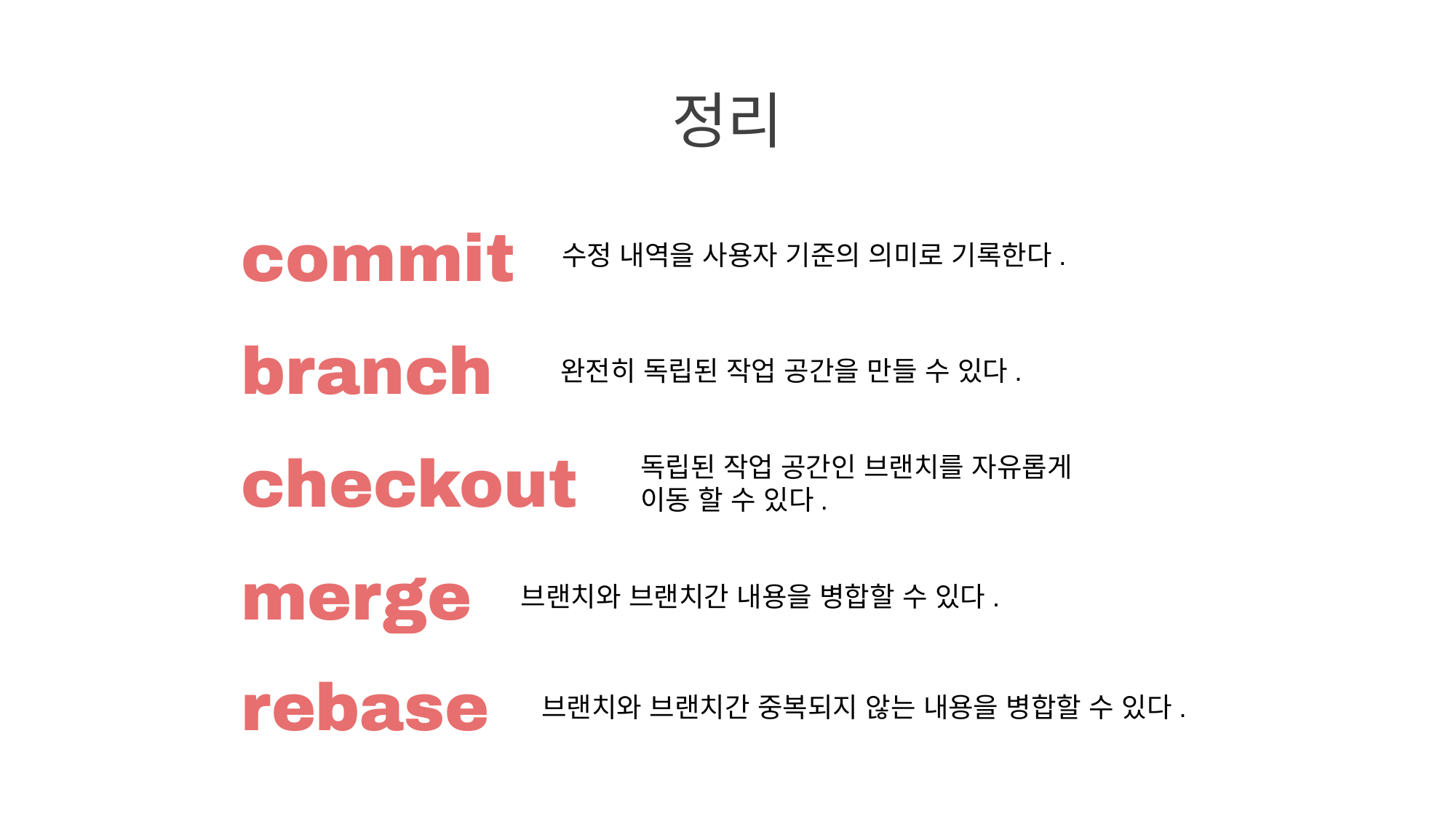

정리
commit
수정 내역을 사용자 기준의 의미로 기록한다.
branch
완전히 독립된 작업 공간을 만들 수 있다.
checkout
독립된 작업 공간인 브랜치를 자유롭게
이동 할 수 있다.
merge
브랜치와 브랜치간 내용을 병합할 수 있다.
rebase
브랜치와 브랜치간 중복되지 않는 내용을 병합할 수 있다.